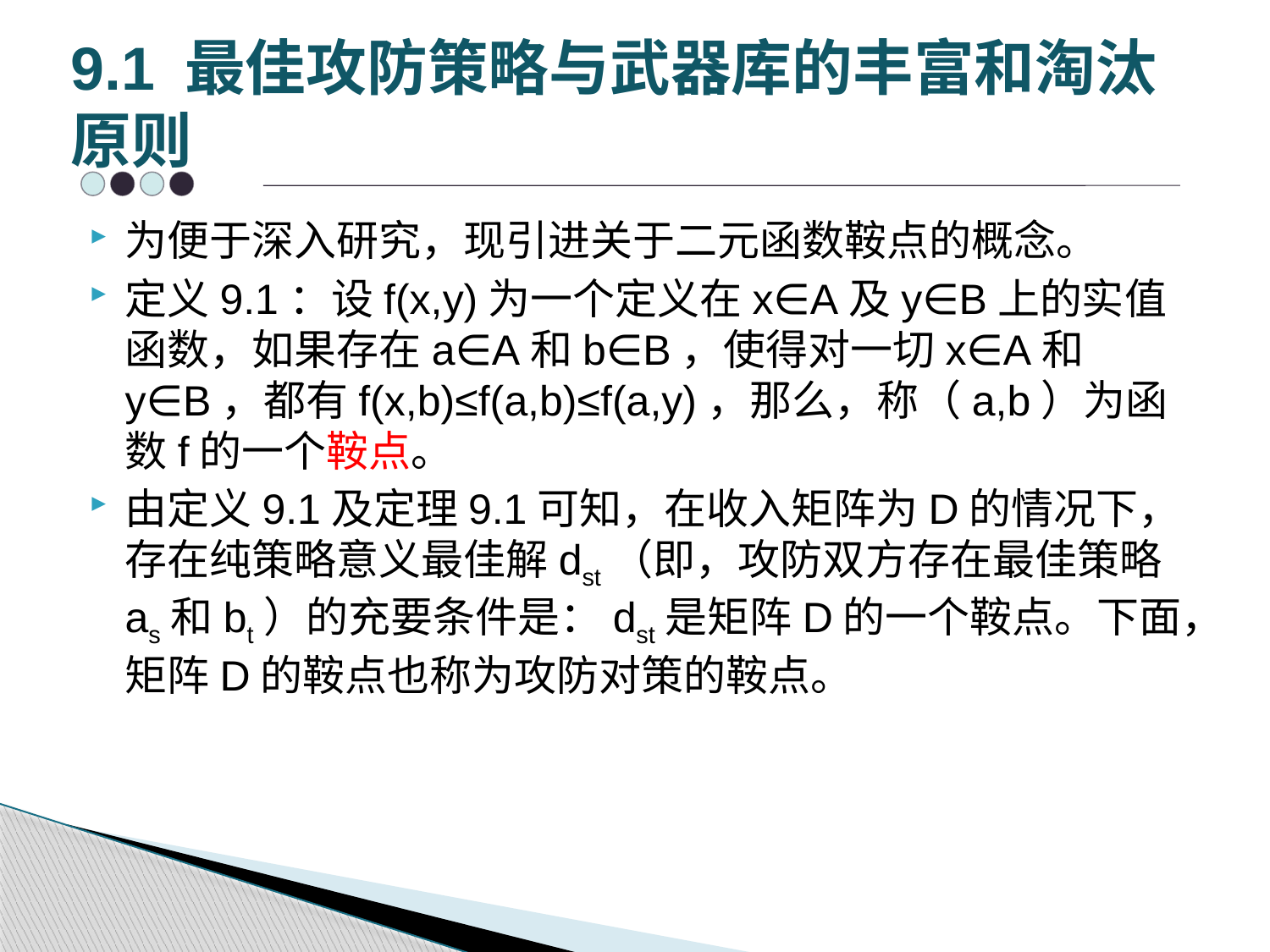

# 9.1 最佳攻防策略与武器库的丰富和淘汰原则

为便于深入研究，现引进关于二元函数鞍点的概念。
定义9.1：设f(x,y)为一个定义在x∈A及y∈B上的实值函数，如果存在a∈A和b∈B，使得对一切x∈A和y∈B，都有f(x,b)≤f(a,b)≤f(a,y)，那么，称（a,b）为函数f的一个鞍点。
由定义9.1及定理9.1可知，在收入矩阵为D的情况下，存在纯策略意义最佳解dst（即，攻防双方存在最佳策略as和bt）的充要条件是：dst是矩阵D的一个鞍点。下面，矩阵D的鞍点也称为攻防对策的鞍点。